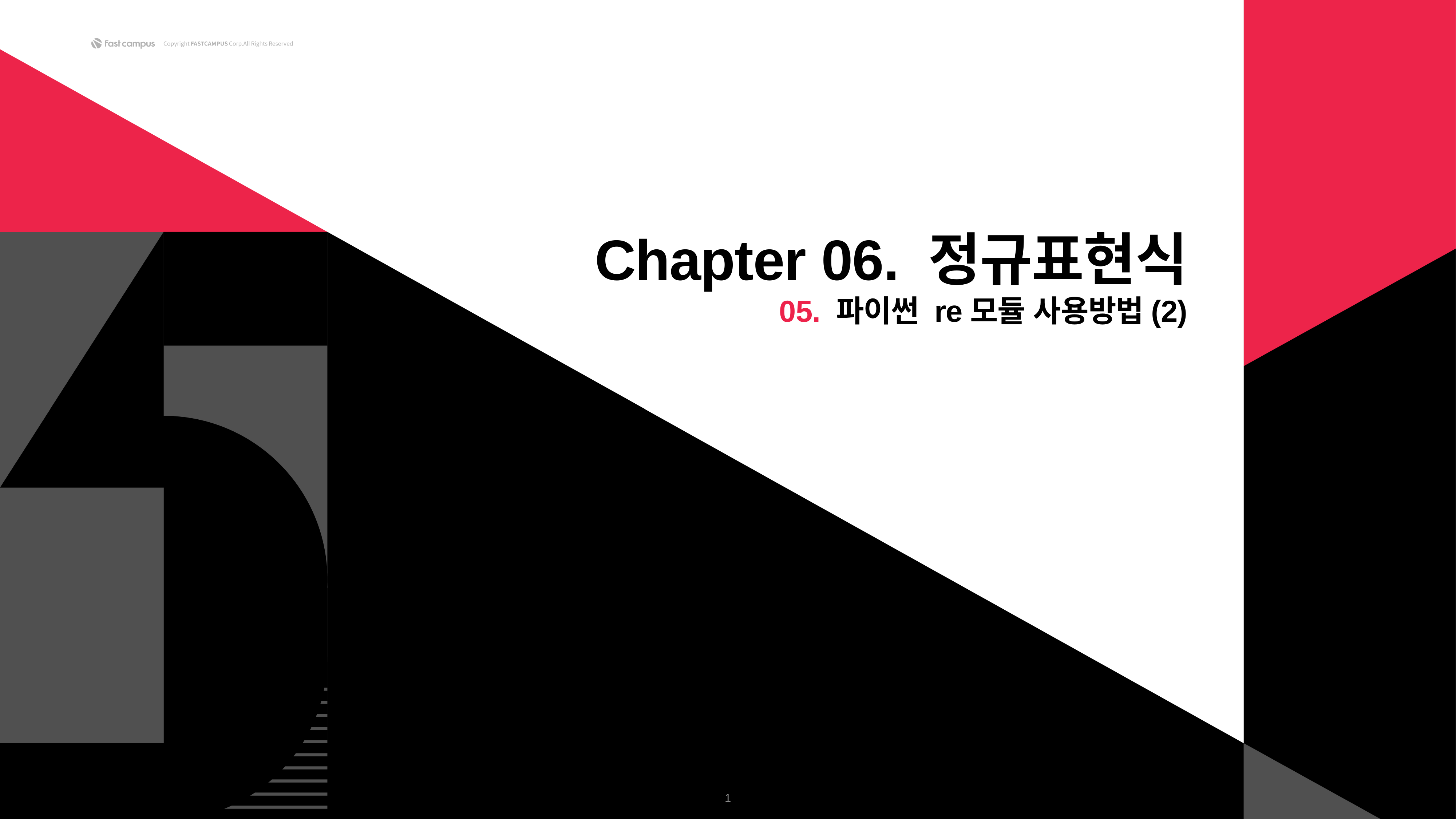

Chapter 06. 정규표현식
05. 파이썬 re모듈 사용방법(2)
1